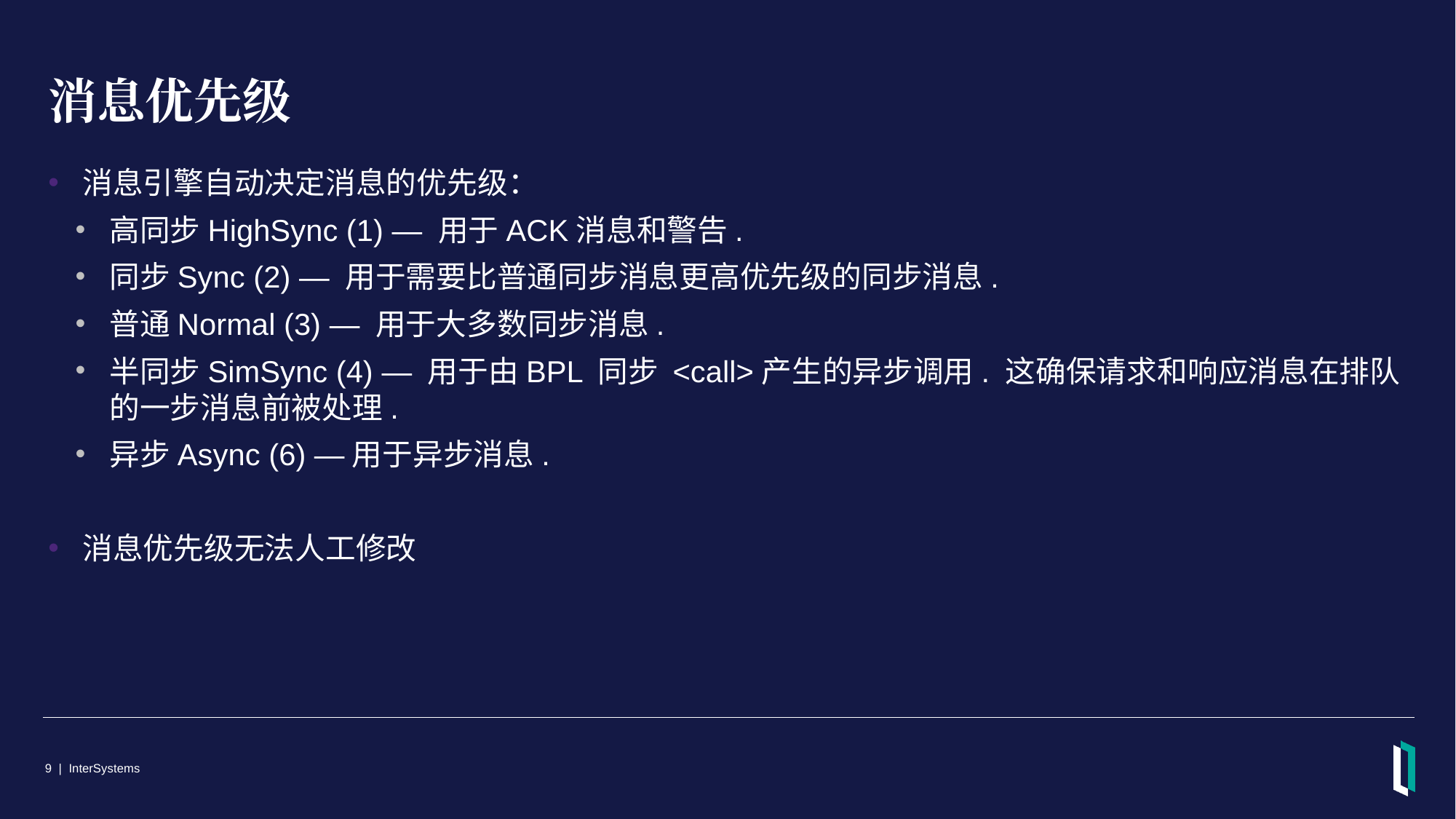

# 消息优先级
消息引擎自动决定消息的优先级：
高同步HighSync (1) — 用于ACK消息和警告.
同步Sync (2) — 用于需要比普通同步消息更高优先级的同步消息.
普通Normal (3) — 用于大多数同步消息.
半同步SimSync (4) — 用于由BPL 同步 <call>产生的异步调用. 这确保请求和响应消息在排队的一步消息前被处理.
异步Async (6) —用于异步消息.

消息优先级无法人工修改